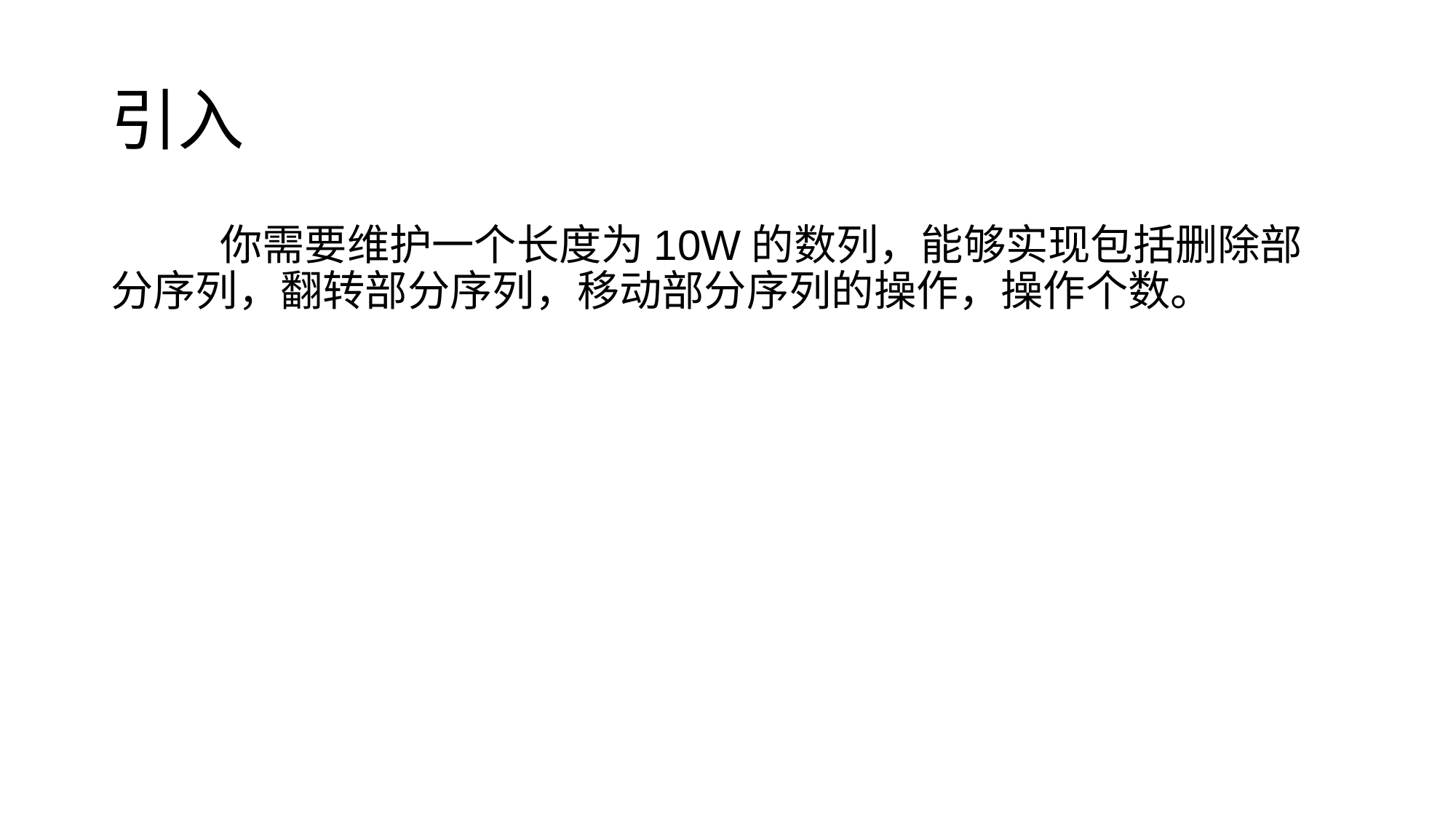

# 引入
	你需要维护一个长度为10W的数列，能够实现包括删除部分序列，翻转部分序列，移动部分序列的操作，操作个数。